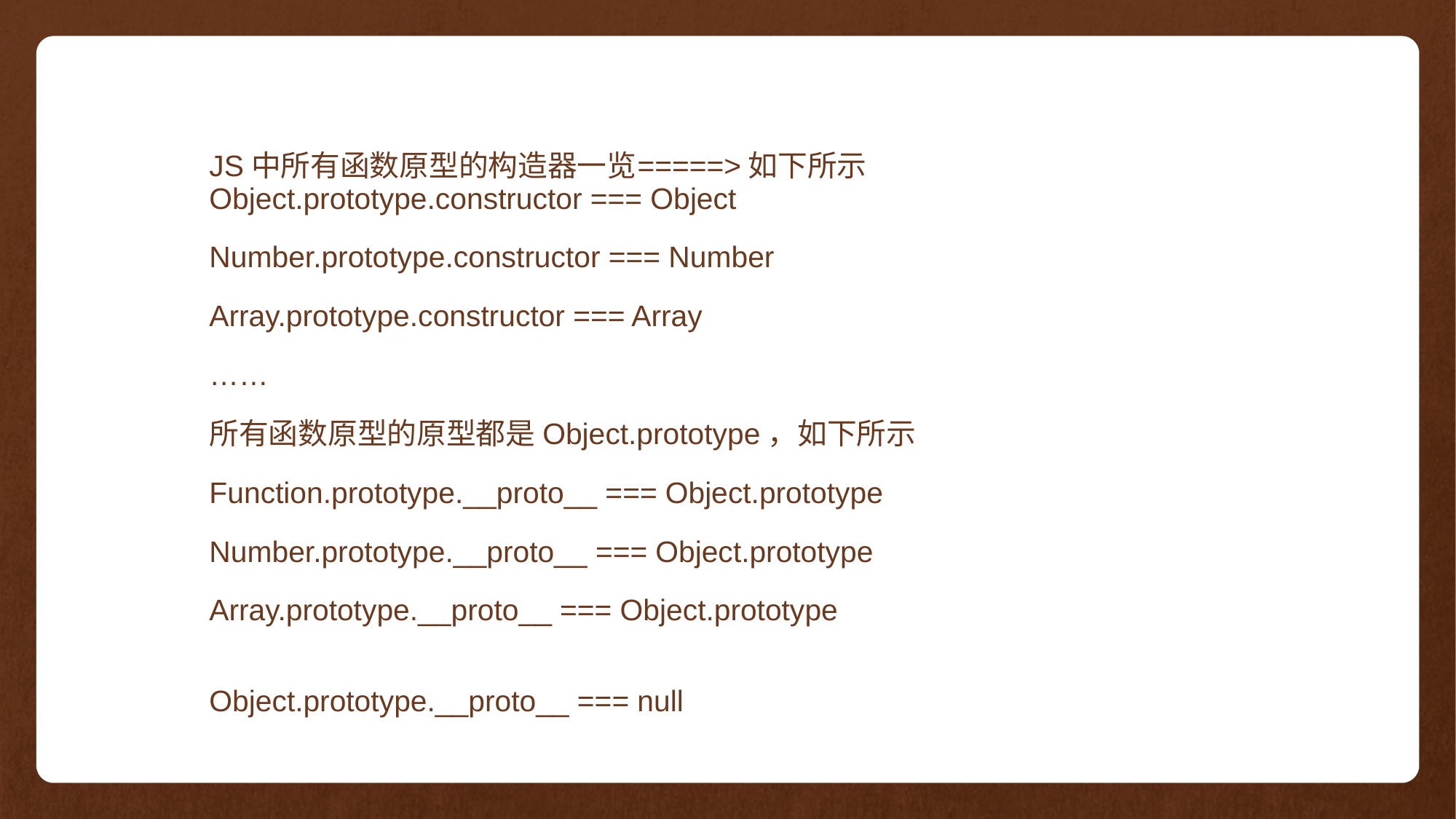

JS中所有函数原型的构造器一览	=====>如下所示
	Object.prototype.constructor === Object
	Number.prototype.constructor === Number
	Array.prototype.constructor === Array
	……
	所有函数原型的原型都是Object.prototype，如下所示
	Function.prototype.__proto__ === Object.prototype
	Number.prototype.__proto__ === Object.prototype
	Array.prototype.__proto__ === Object.prototype
	Object.prototype.__proto__ === null